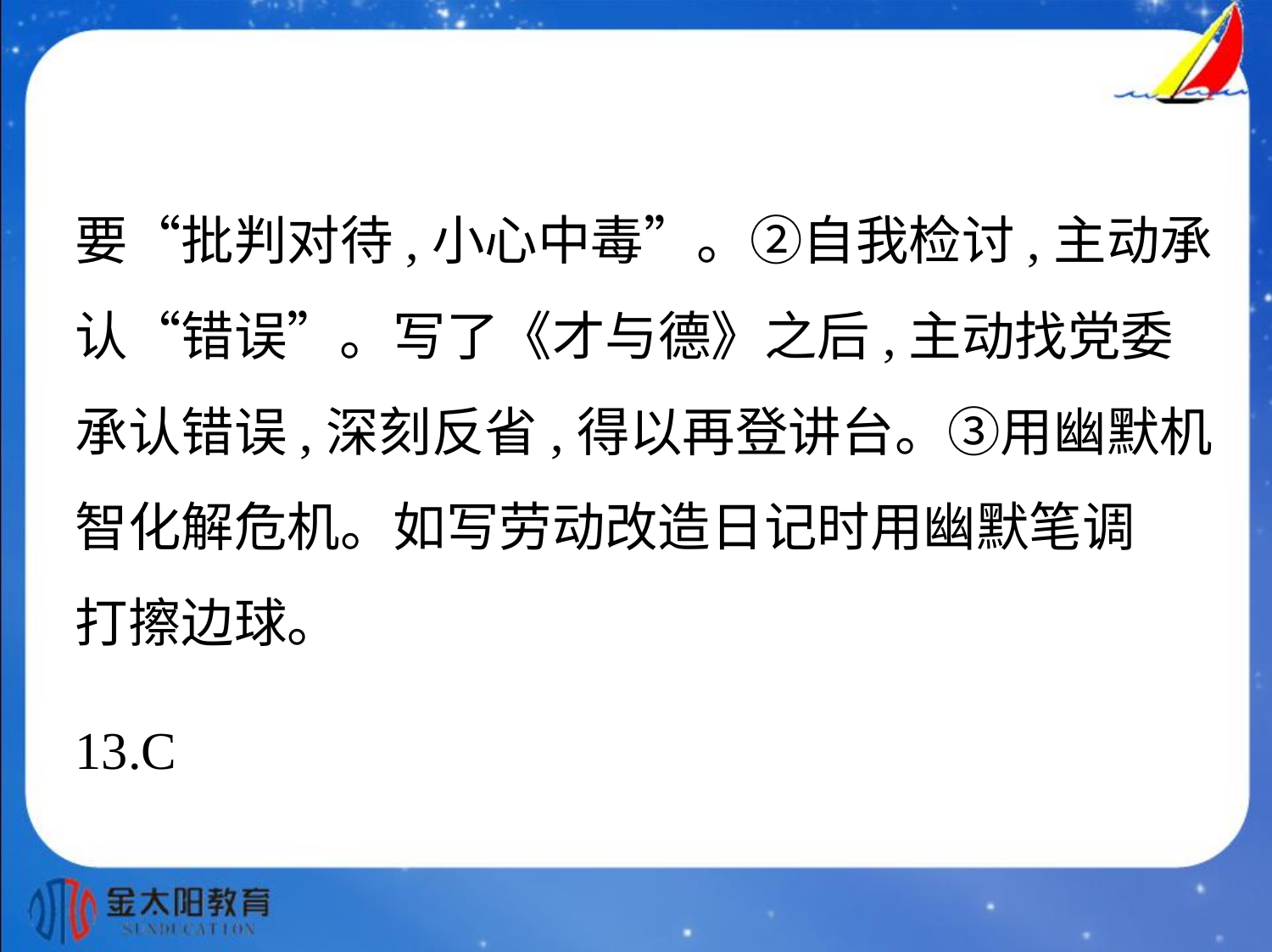

要“批判对待,小心中毒”。②自我检讨,主动承
认“错误”。写了《才与德》之后,主动找党委
承认错误,深刻反省,得以再登讲台。③用幽默机
智化解危机。如写劳动改造日记时用幽默笔调
打擦边球。
13.C